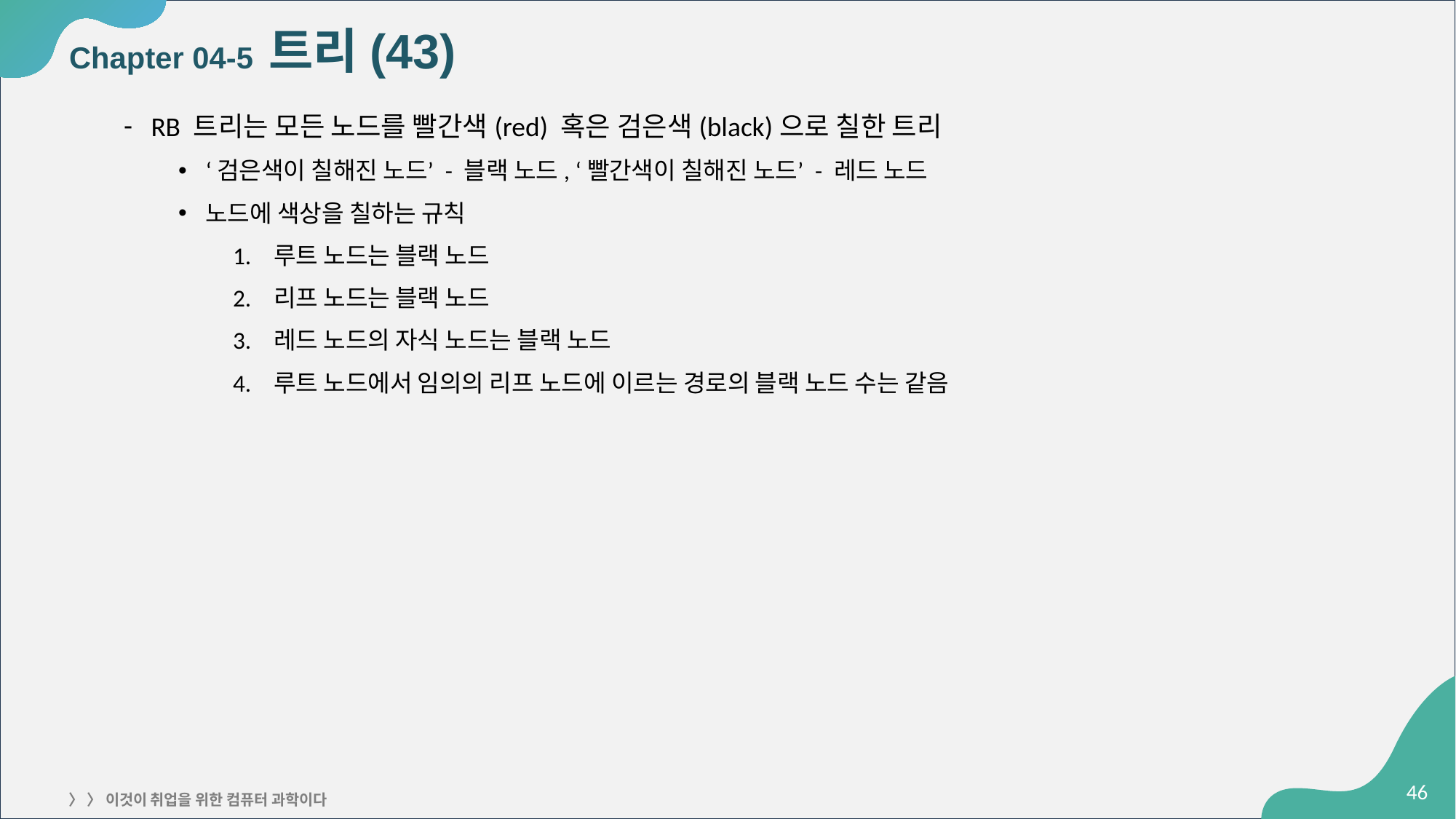

# Chapter 04-5 트리(43)
RB 트리는 모든 노드를 빨간색(red) 혹은 검은색(black)으로 칠한 트리
‘검은색이 칠해진 노드’ - 블랙 노드, ‘빨간색이 칠해진 노드’ - 레드 노드
노드에 색상을 칠하는 규칙
루트 노드는 블랙 노드
리프 노드는 블랙 노드
레드 노드의 자식 노드는 블랙 노드
루트 노드에서 임의의 리프 노드에 이르는 경로의 블랙 노드 수는 같음

46
〉 〉 이것이 취업을 위한 컴퓨터 과학이다